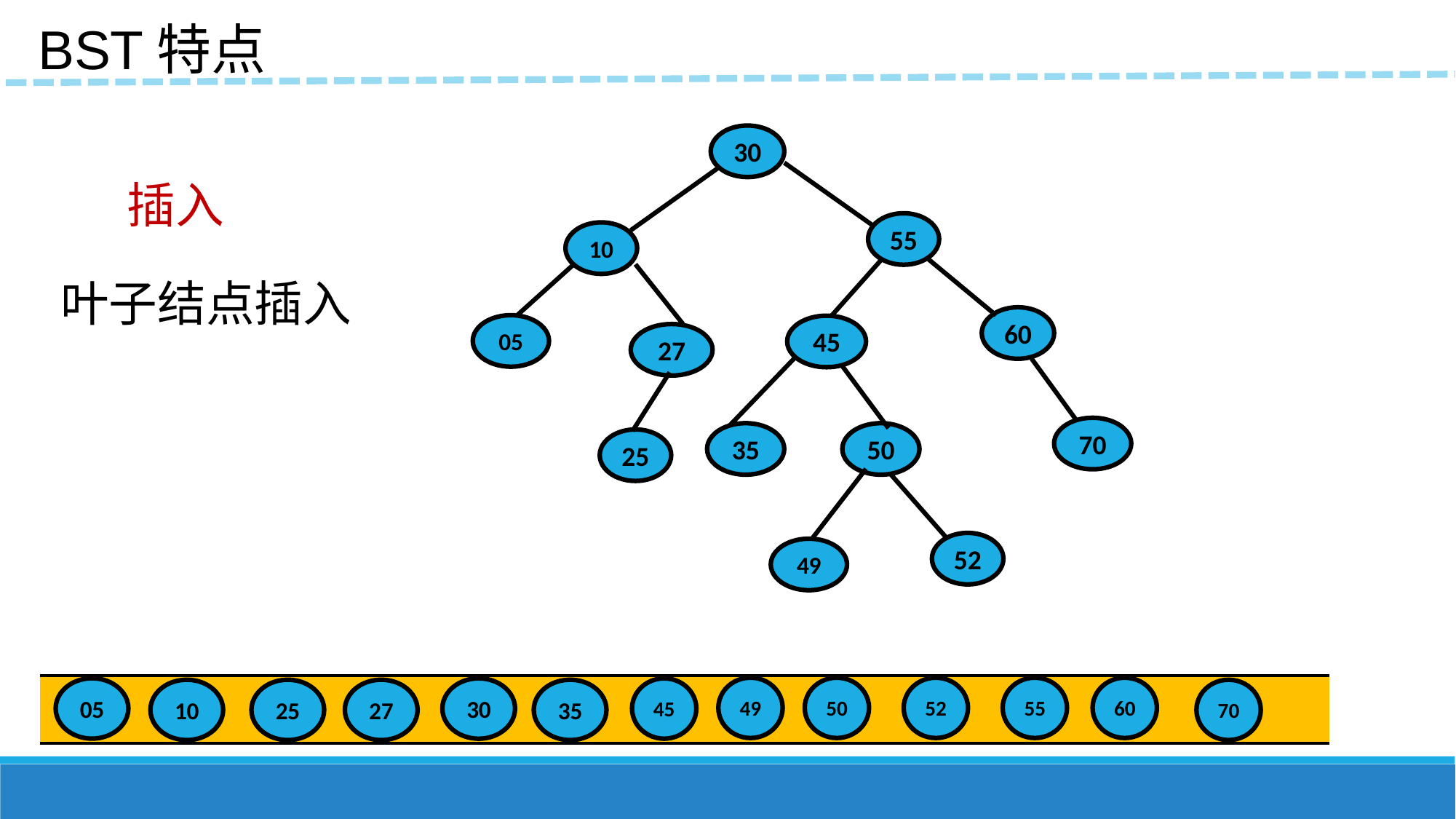

BST特点
30

插入
55
10

叶子结点插入
60
05
45
27

70
50
35
25

52
49
|  |  |  |  |  |  |  |  |
| --- | --- | --- | --- | --- | --- | --- | --- |
49
50
52
55
60
05
30
45
10
25
27
35
70